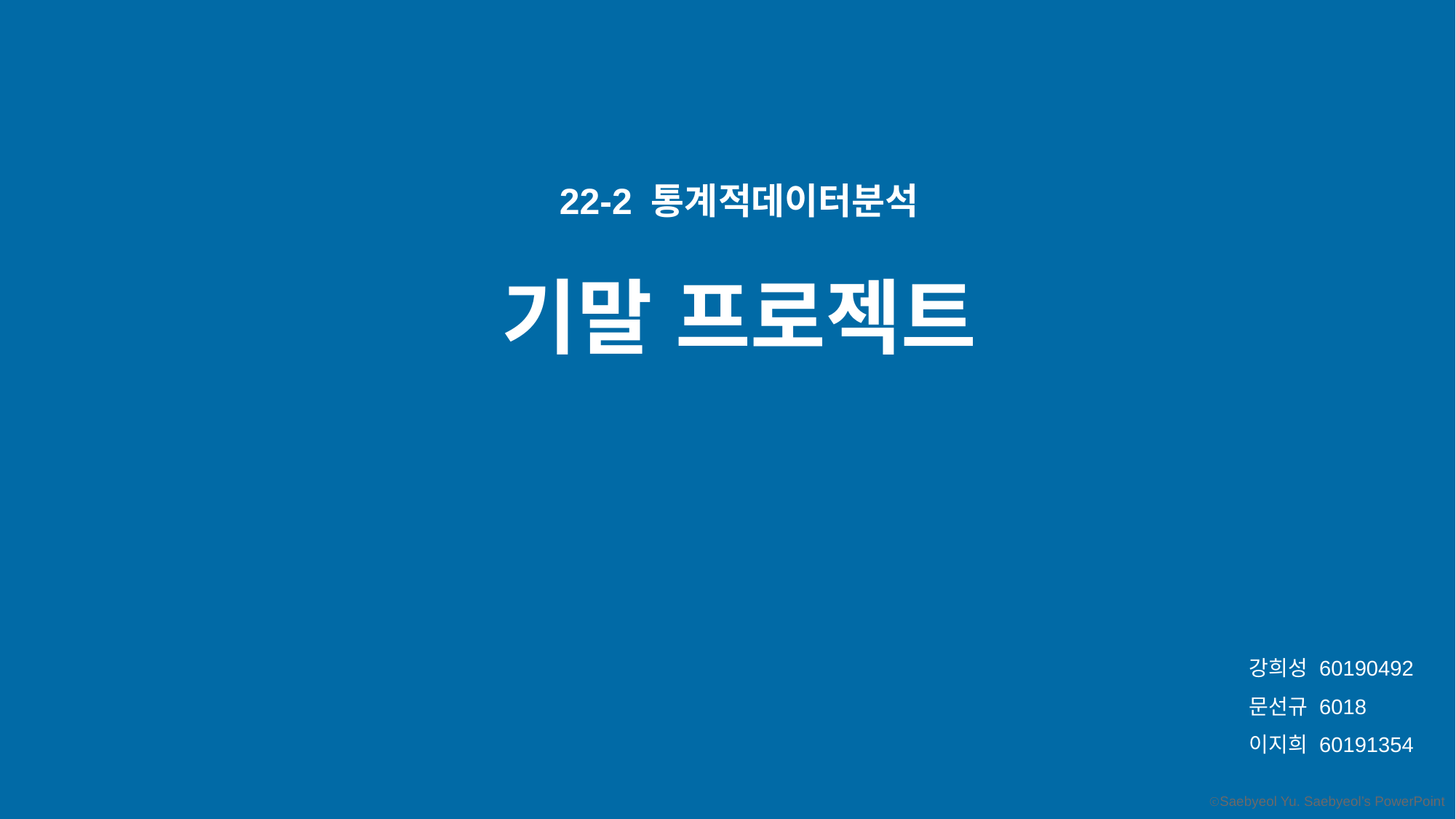

22-2 통계적데이터분석

기말 프로젝트
강희성 60190492
문선규 6018
이지희 60191354